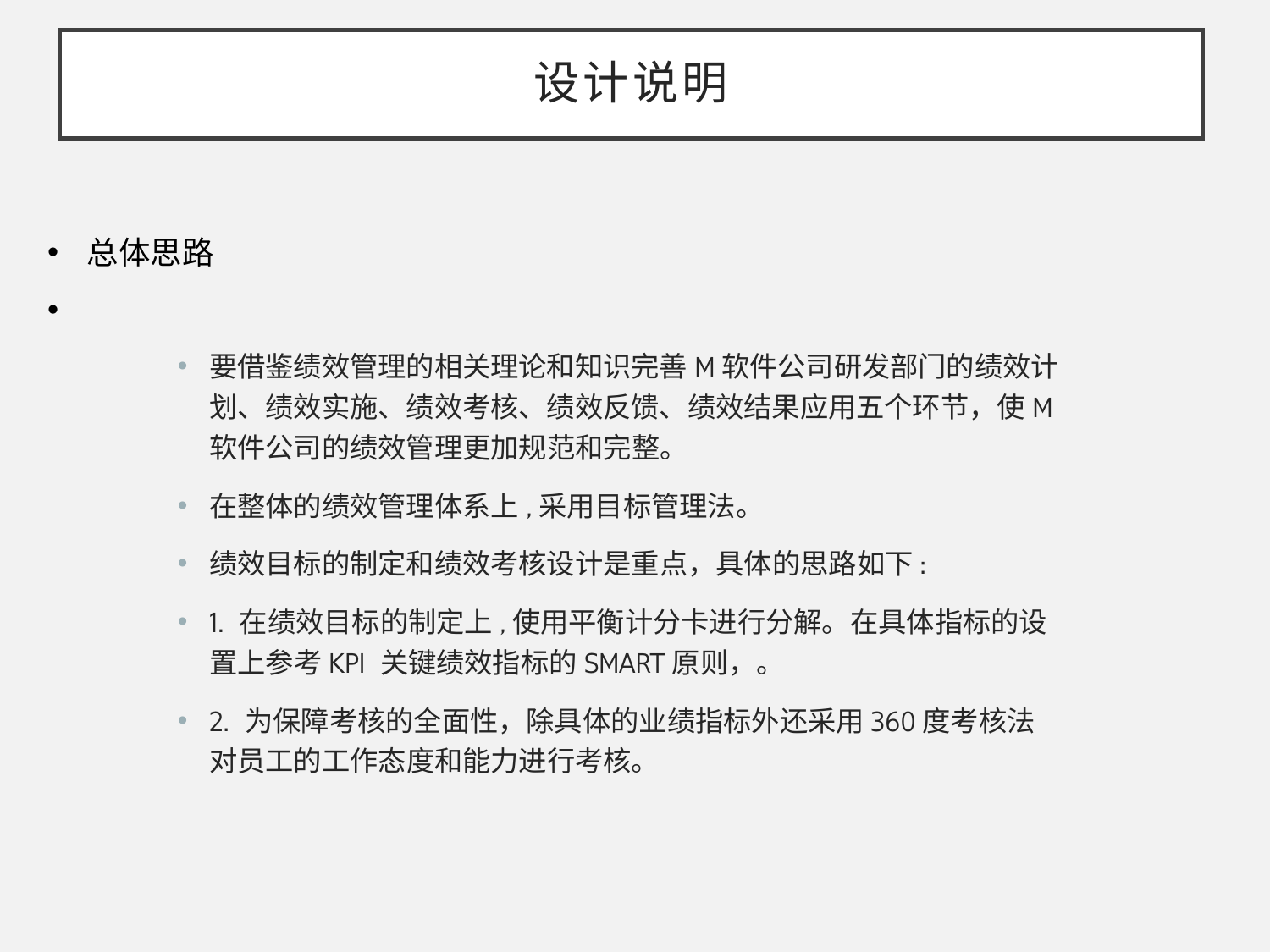

# 设计说明

总体思路

要借鉴绩效管理的相关理论和知识完善M软件公司研发部门的绩效计划、绩效实施、绩效考核、绩效反馈、绩效结果应用五个环节，使M软件公司的绩效管理更加规范和完整。
在整体的绩效管理体系上,采用目标管理法。
绩效目标的制定和绩效考核设计是重点，具体的思路如下:
1. 在绩效目标的制定上,使用平衡计分卡进行分解。在具体指标的设置上参考KPI 关键绩效指标的SMART原则，。
2. 为保障考核的全面性，除具体的业绩指标外还采用360度考核法对员工的工作态度和能力进行考核。